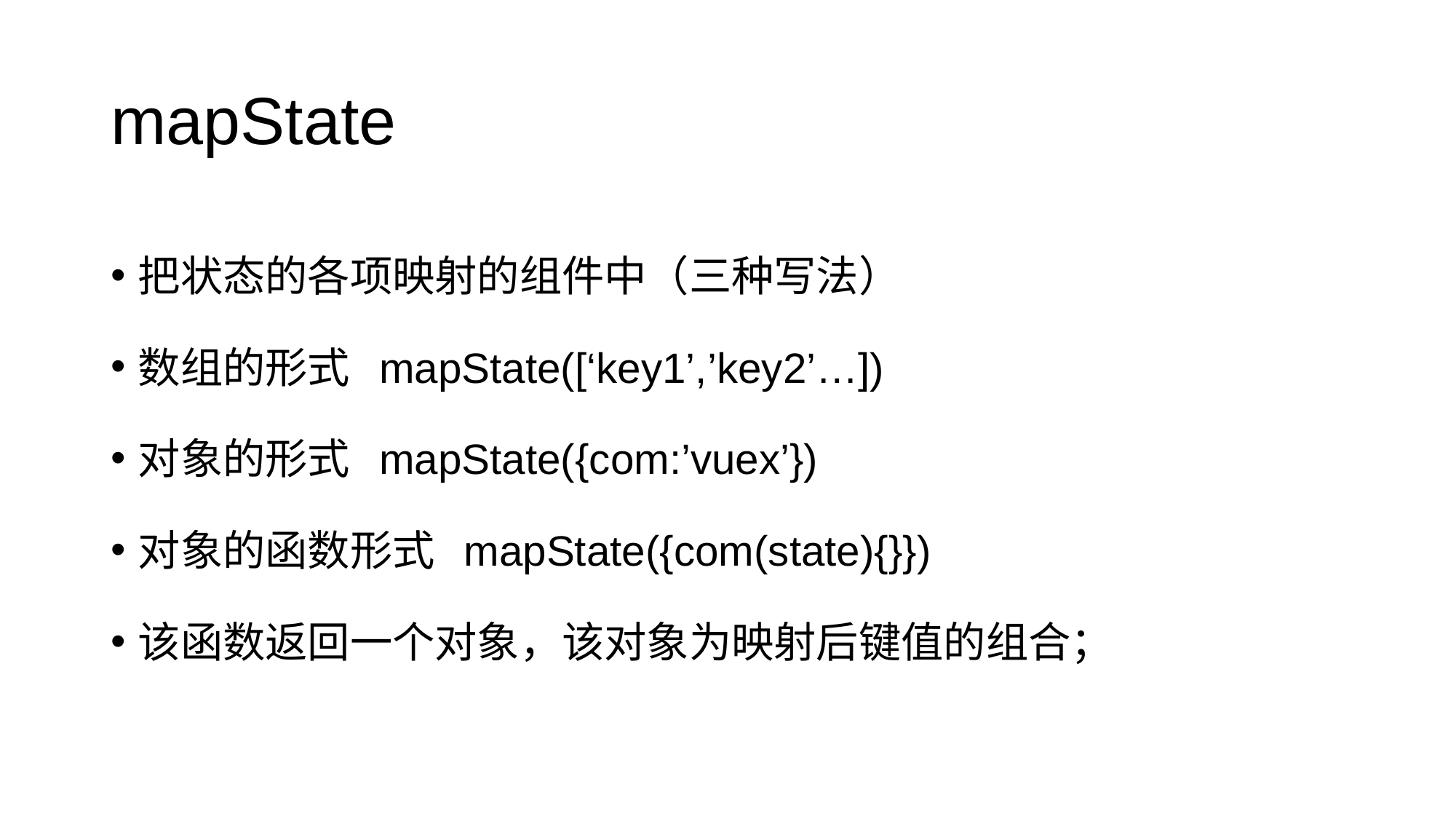

# mapState
把状态的各项映射的组件中（三种写法）
数组的形式  mapState([‘key1’,’key2’…])
对象的形式  mapState({com:’vuex’})
对象的函数形式  mapState({com(state){}})
该函数返回一个对象，该对象为映射后键值的组合；